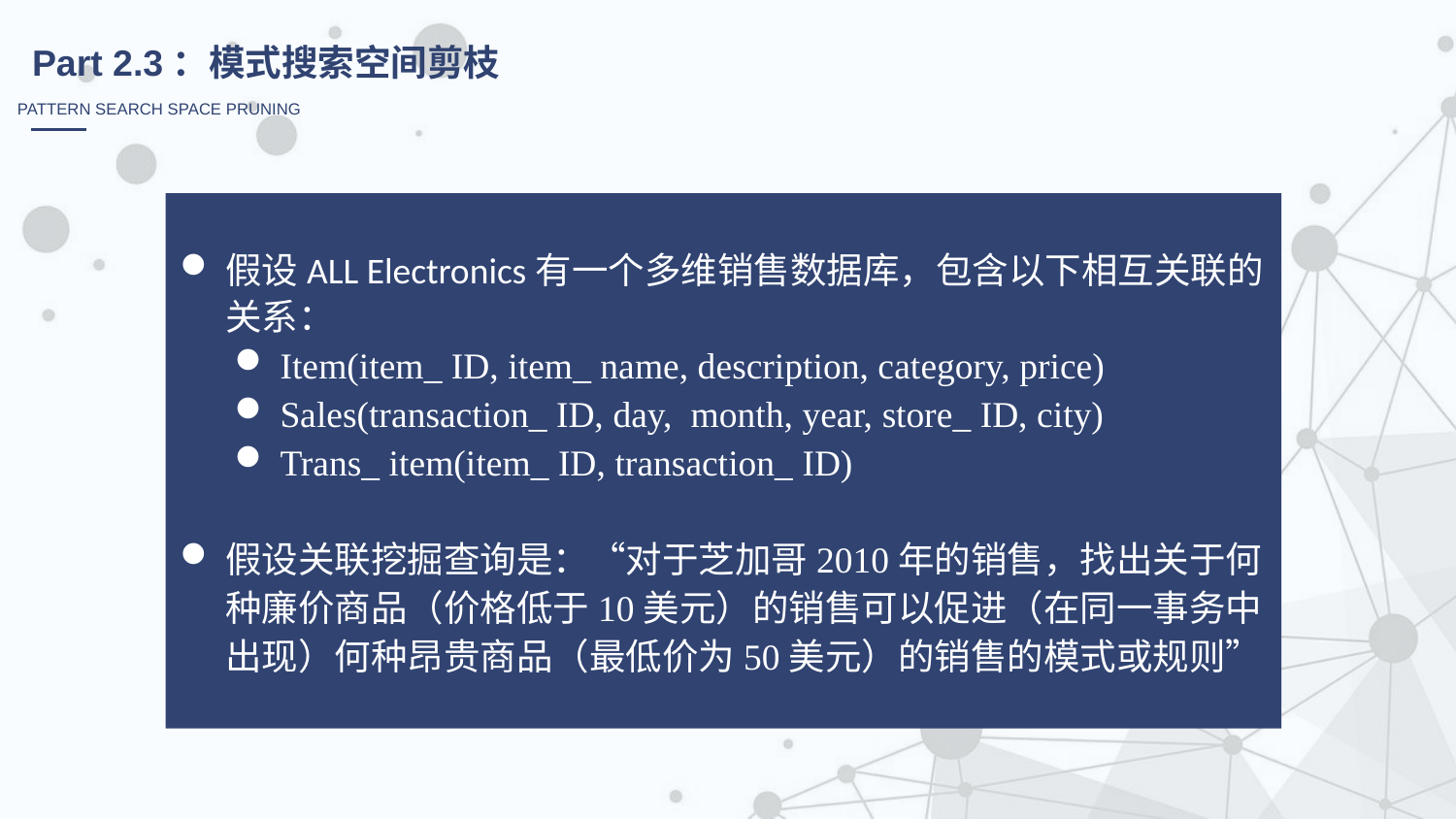

Part 2.3：模式搜索空间剪枝
PATTERN SEARCH SPACE PRUNING

假设ALL Electronics有一个多维销售数据库，包含以下相互关联的关系：
Item(item_ ID, item_ name, description, category, price)
Sales(transaction_ ID, day,  month, year, store_ ID, city)
Trans_ item(item_ ID, transaction_ ID)

假设关联挖掘查询是：“对于芝加哥2010年的销售，找出关于何种廉价商品（价格低于10美元）的销售可以促进（在同一事务中出现）何种昂贵商品（最低价为50美元）的销售的模式或规则”

选题的意义
Lorem ipsum dolor sit amet, consectetuer adipiscing elit. Aenean commodo ligula eget dolor.